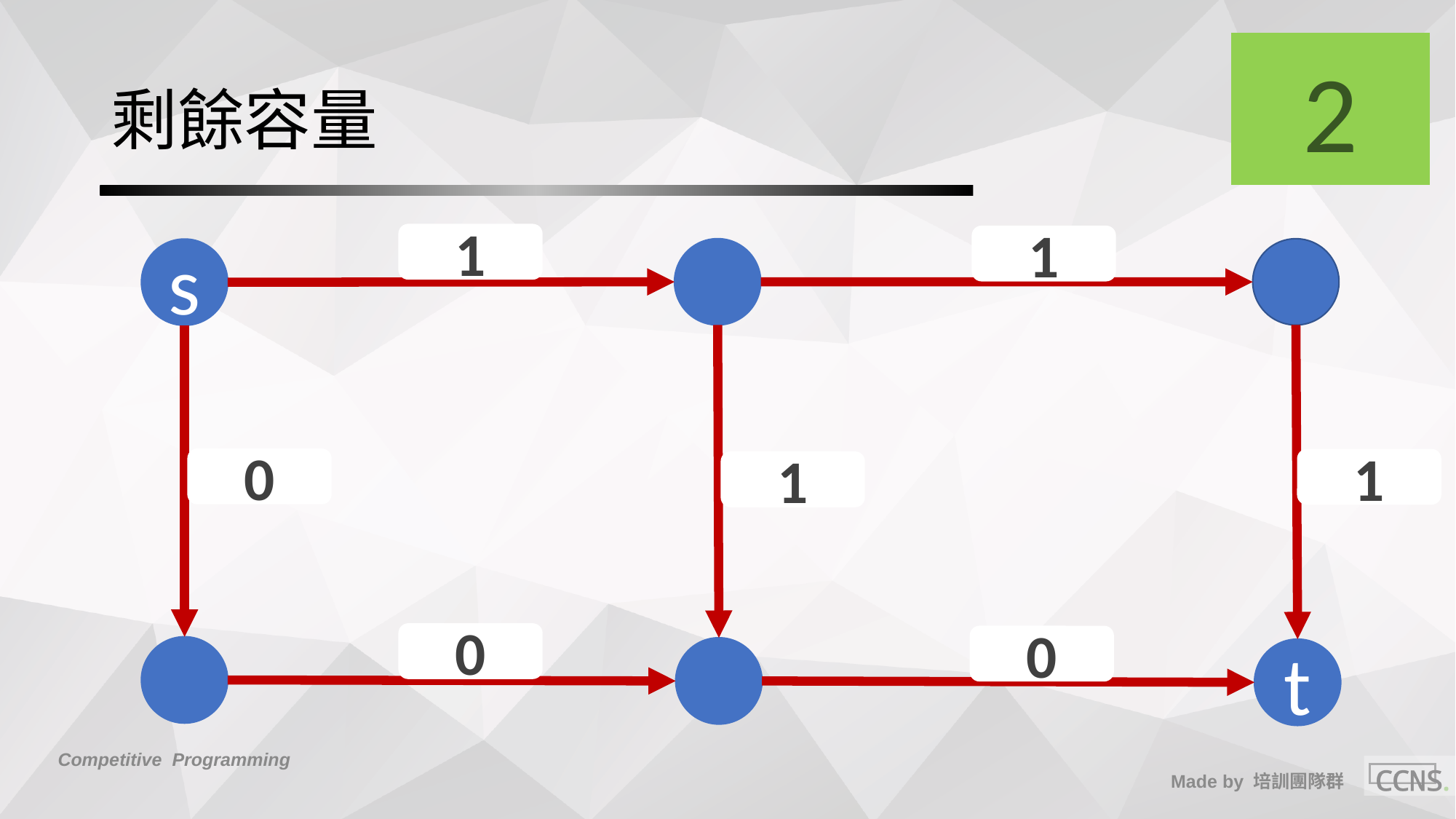

2
# 剩餘容量

1
0
1
0
0
1

s
1

t